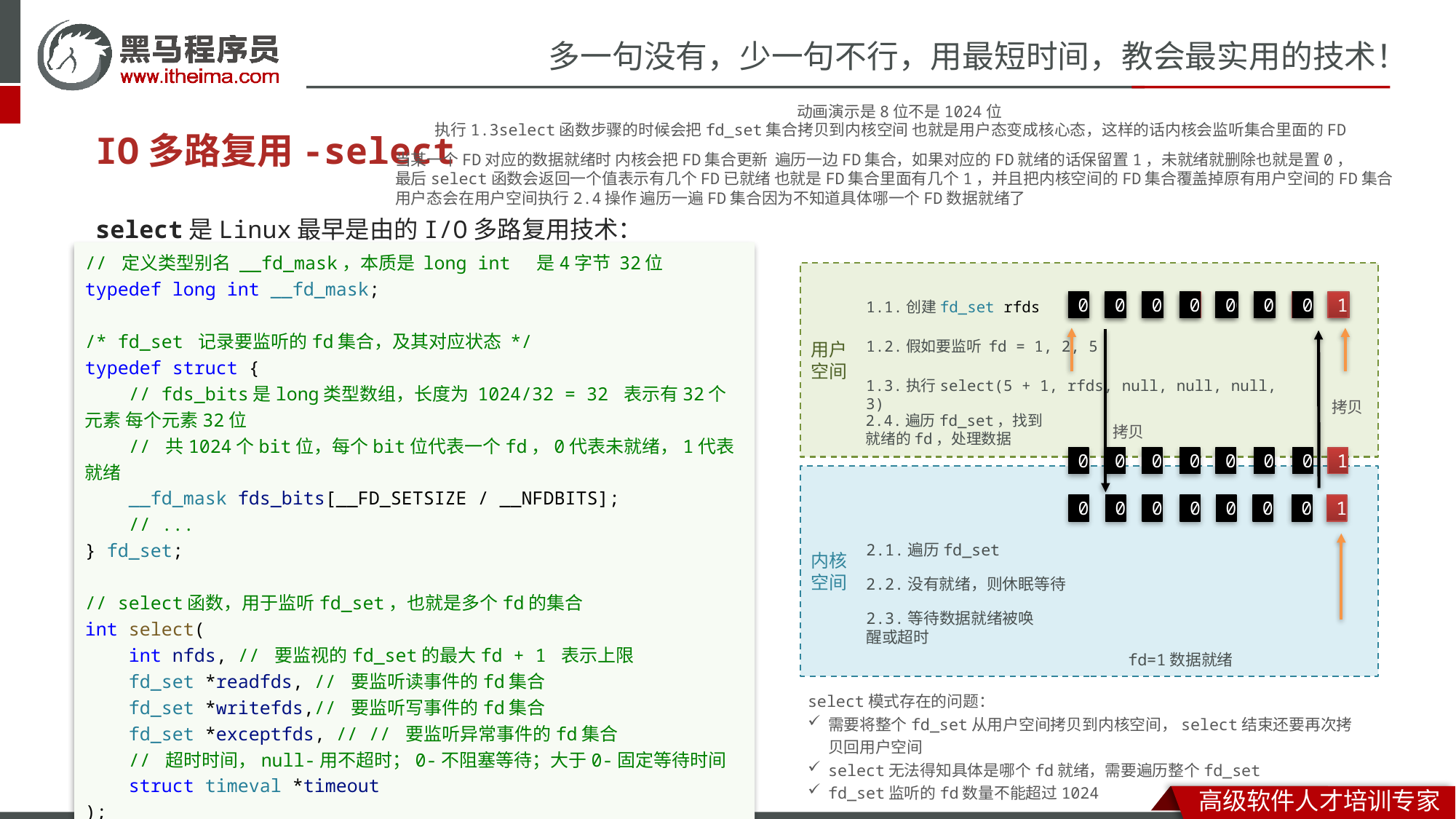

动画演示是8位不是1024位
执行1.3select函数步骤的时候会把fd_set集合拷贝到内核空间 也就是用户态变成核心态，这样的话内核会监听集合里面的FD
# IO多路复用-select
当某一个FD对应的数据就绪时 内核会把FD集合更新  遍历一边FD集合，如果对应的FD就绪的话保留置1，未就绪就删除也就是置0，
最后select函数会返回一个值表示有几个FD已就绪 也就是FD集合里面有几个1，并且把内核空间的FD集合覆盖掉原有用户空间的FD集合
用户态会在用户空间执行2.4操作 遍历一遍FD集合因为不知道具体哪一个FD数据就绪了
select是Linux最早是由的I/O多路复用技术：
// 定义类型别名 __fd_mask，本质是 long int  是4字节 32位
typedef long int __fd_mask;
/* fd_set 记录要监听的fd集合，及其对应状态 */
typedef struct {
    // fds_bits是long类型数组，长度为 1024/32 = 32 表示有32个元素 每个元素32位
    // 共1024个bit位，每个bit位代表一个fd，0代表未就绪，1代表就绪
    __fd_mask fds_bits[__FD_SETSIZE / __NFDBITS];
    // ...
} fd_set;
// select函数，用于监听fd_set，也就是多个fd的集合
int select(
    int nfds, // 要监视的fd_set的最大fd + 1 表示上限
    fd_set *readfds, // 要监听读事件的fd集合
    fd_set *writefds,// 要监听写事件的fd集合
    fd_set *exceptfds, // // 要监听异常事件的fd集合
    // 超时时间，null-用不超时；0-不阻塞等待；大于0-固定等待时间
    struct timeval *timeout
);
用户
空间
0
1
0
0
0
0
0
0
0
0
0
1
0
0
1
1
1.1.创建fd_set rfds
1.2.假如要监听 fd = 1, 2, 5
1.3.执行select(5 + 1, rfds, null, null, null, 3)
拷贝
2.4.遍历fd_set，找到就绪的fd，处理数据
拷贝
0
1
0
0
0
0
0
0
内核
空间
0
0
0
0
0
0
0
1
2.1.遍历fd_set
2.2.没有就绪，则休眠等待
2.3.等待数据就绪被唤醒或超时
fd=1数据就绪
select模式存在的问题：
需要将整个fd_set从用户空间拷贝到内核空间，select结束还要再次拷贝回用户空间
select无法得知具体是哪个fd就绪，需要遍历整个fd_set
fd_set监听的fd数量不能超过1024